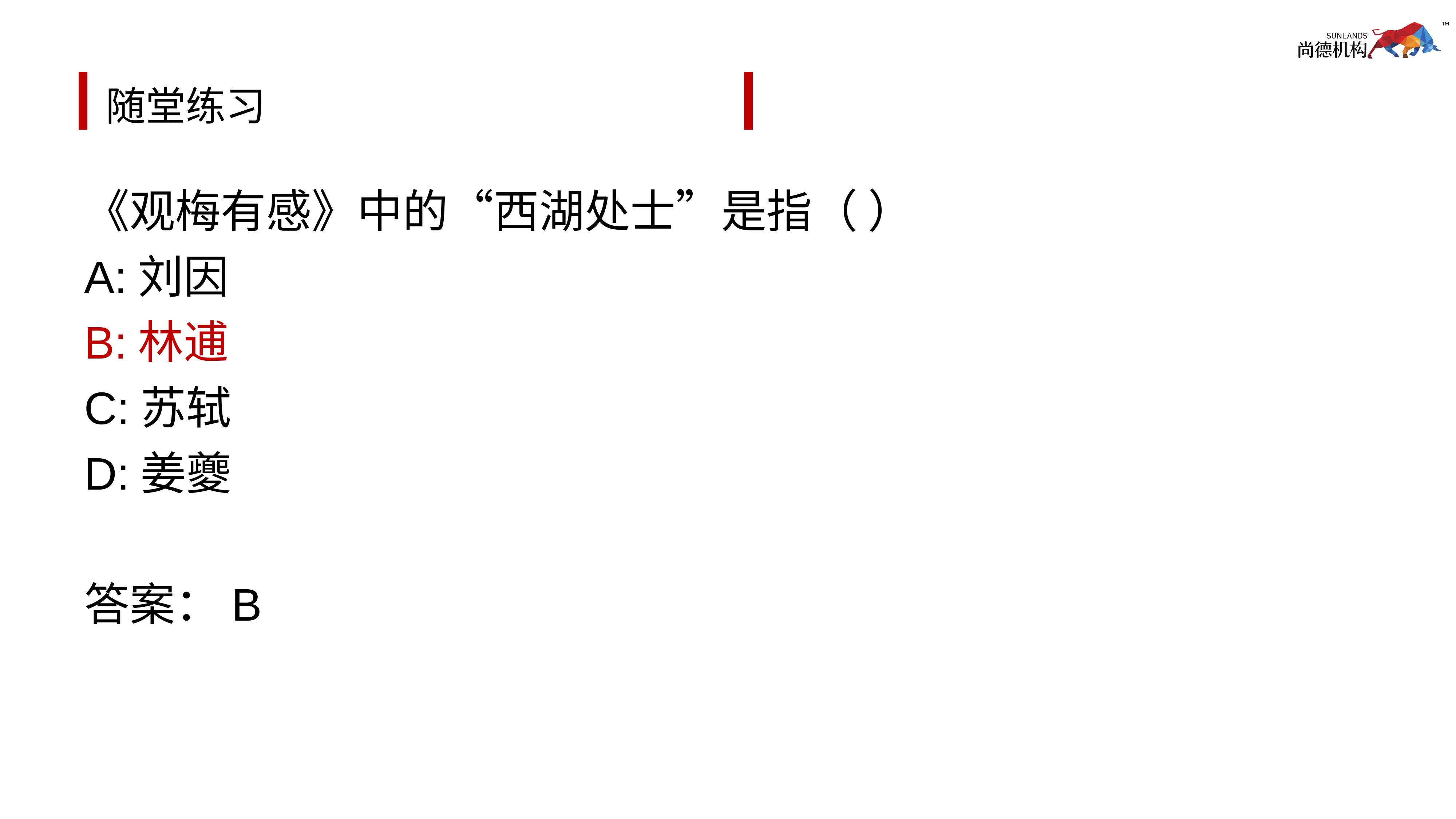

# 随堂练习
《观梅有感》中的“西湖处士”是指（ ）
A:刘因
B:林逋
C:苏轼
D:姜夔

答案：B